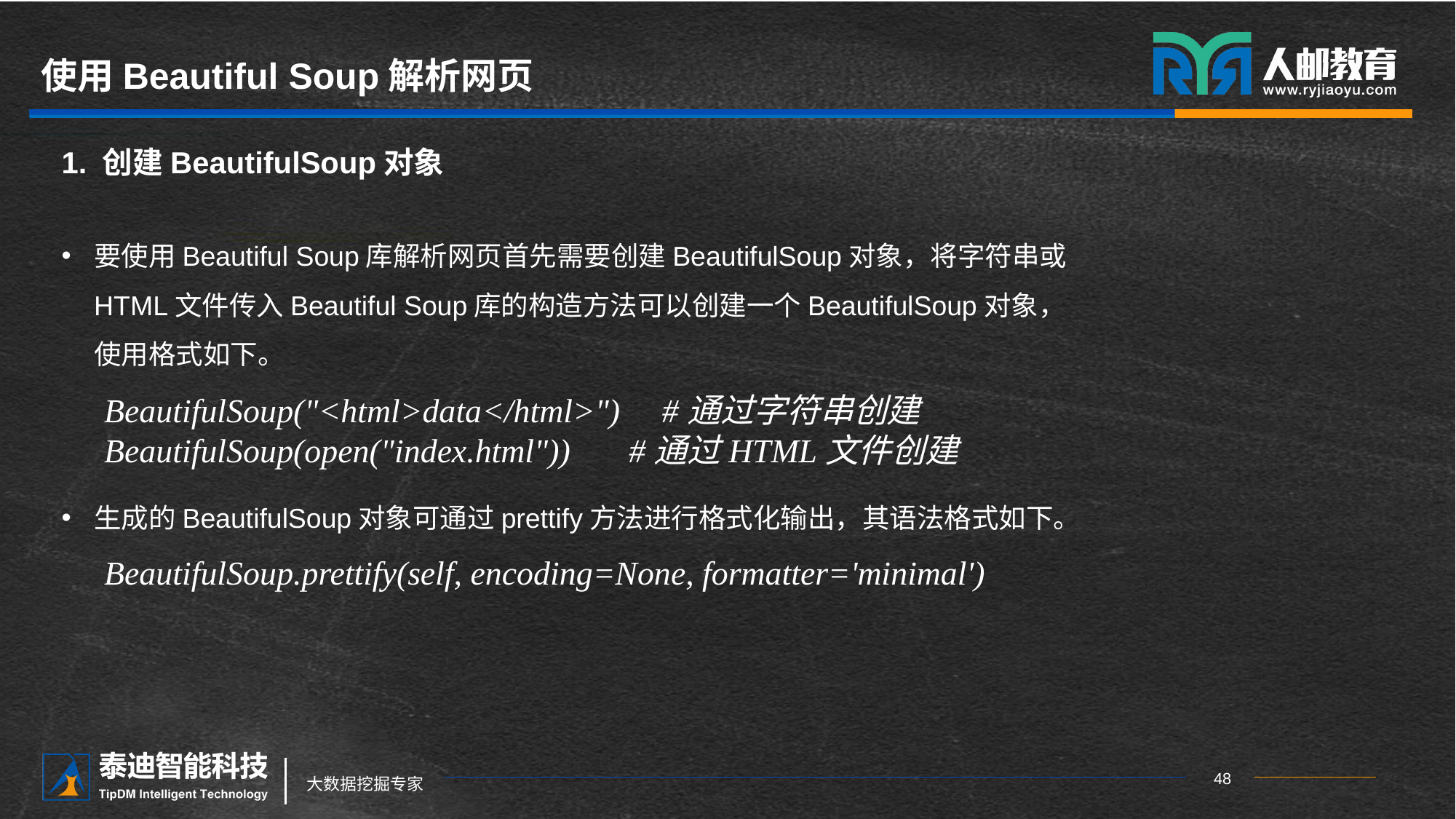

# 使用Beautiful Soup解析网页
1. 创建BeautifulSoup对象
要使用Beautiful Soup库解析网页首先需要创建BeautifulSoup对象，将字符串或HTML文件传入Beautiful Soup库的构造方法可以创建一个BeautifulSoup对象，使用格式如下。

生成的BeautifulSoup对象可通过prettify方法进行格式化输出，其语法格式如下。

BeautifulSoup("<html>data</html>")     #通过字符串创建
BeautifulSoup(open("index.html"))       #通过HTML文件创建
BeautifulSoup.prettify(self, encoding=None, formatter='minimal')